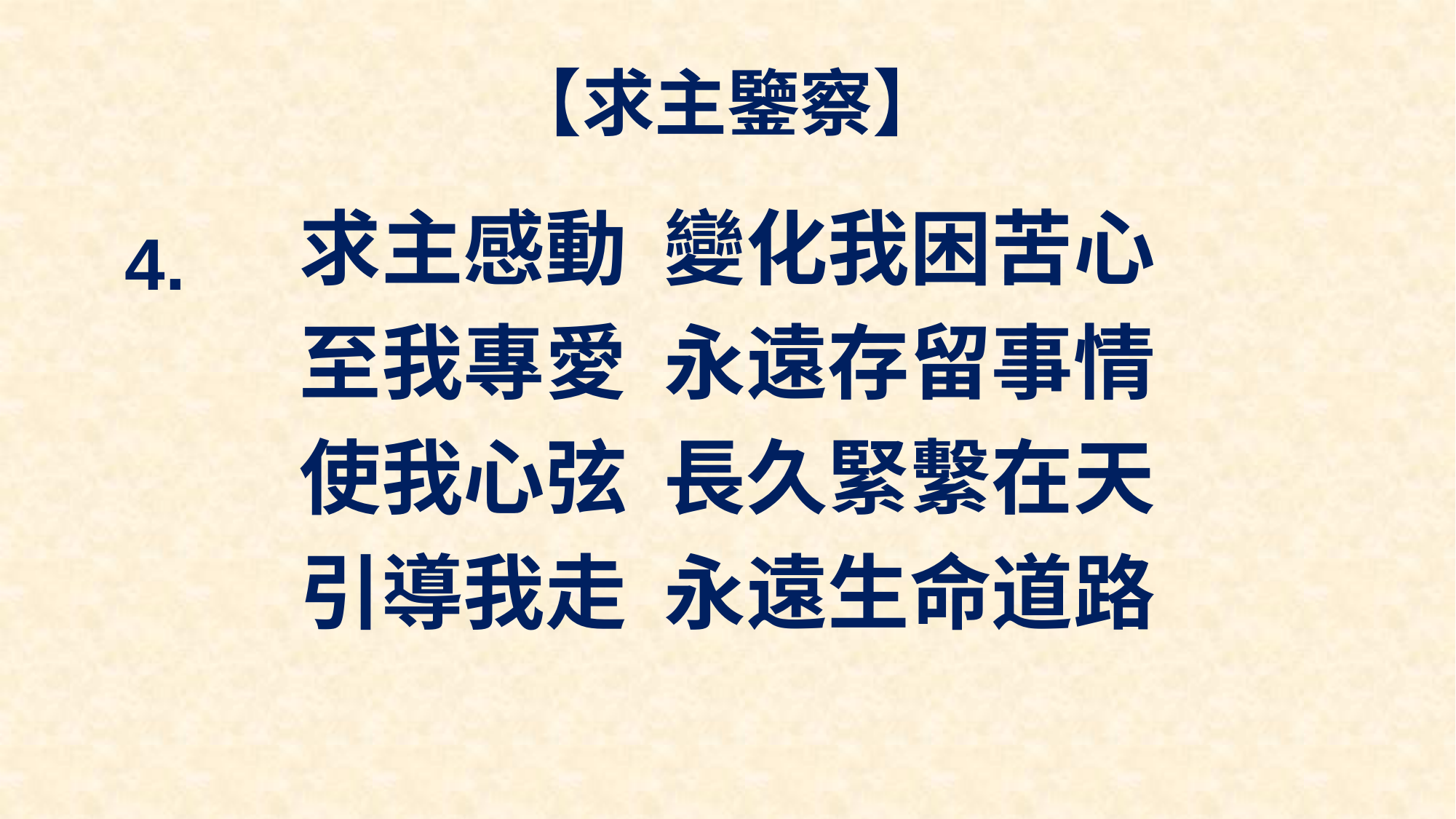

# 【求主鑒察】
求主感動  變化我困苦心
至我專愛  永遠存留事情
使我心弦  長久緊繫在天
引導我走  永遠生命道路
4.